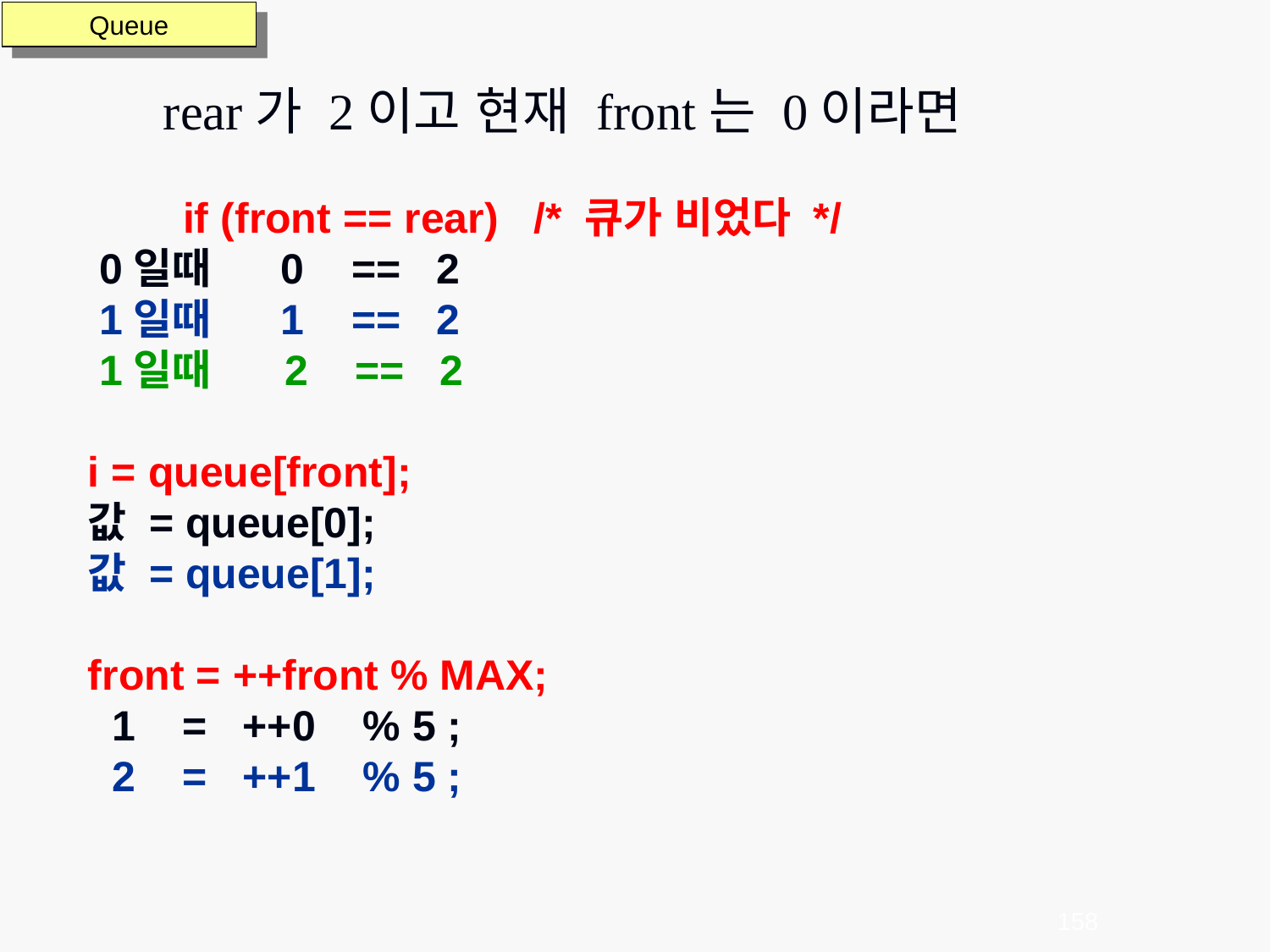

Queue
rear가 2이고 현재 front는 0이라면
        if (front == rear)   /* 큐가 비었다 */
 0일때     0    ==   2
 1일때     1    ==   2
 1일때	     2    ==   2

i = queue[front];
값 = queue[0];
값 = queue[1];

front = ++front % MAX;
  1    =   ++0    % 5 ;
  2    =   ++1    % 5 ;

158